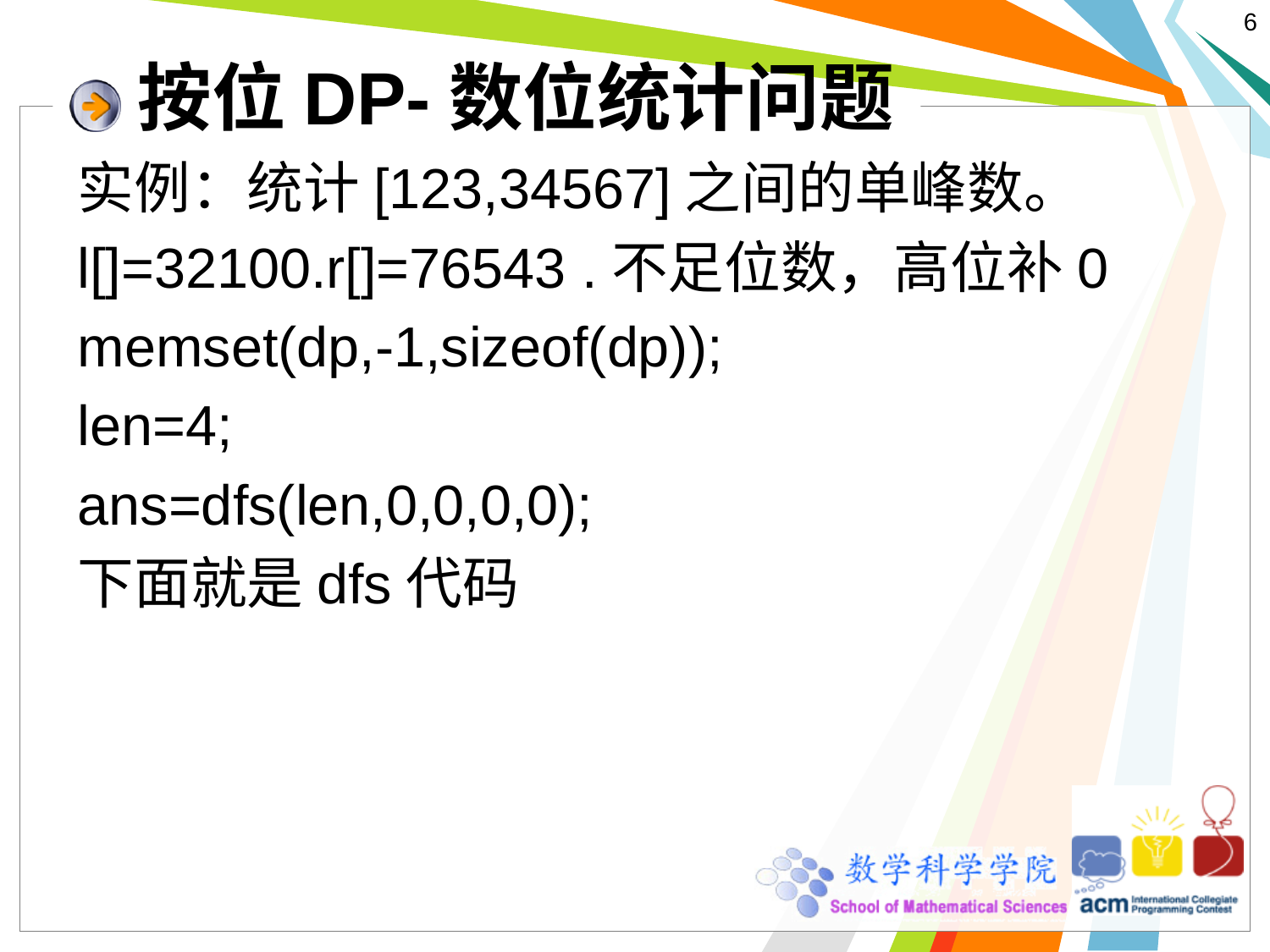

# 按位DP-数位统计问题
实例：统计[123,34567]之间的单峰数。
l[]=32100.r[]=76543 .不足位数，高位补0
memset(dp,-1,sizeof(dp));
len=4;
ans=dfs(len,0,0,0,0);
下面就是dfs代码